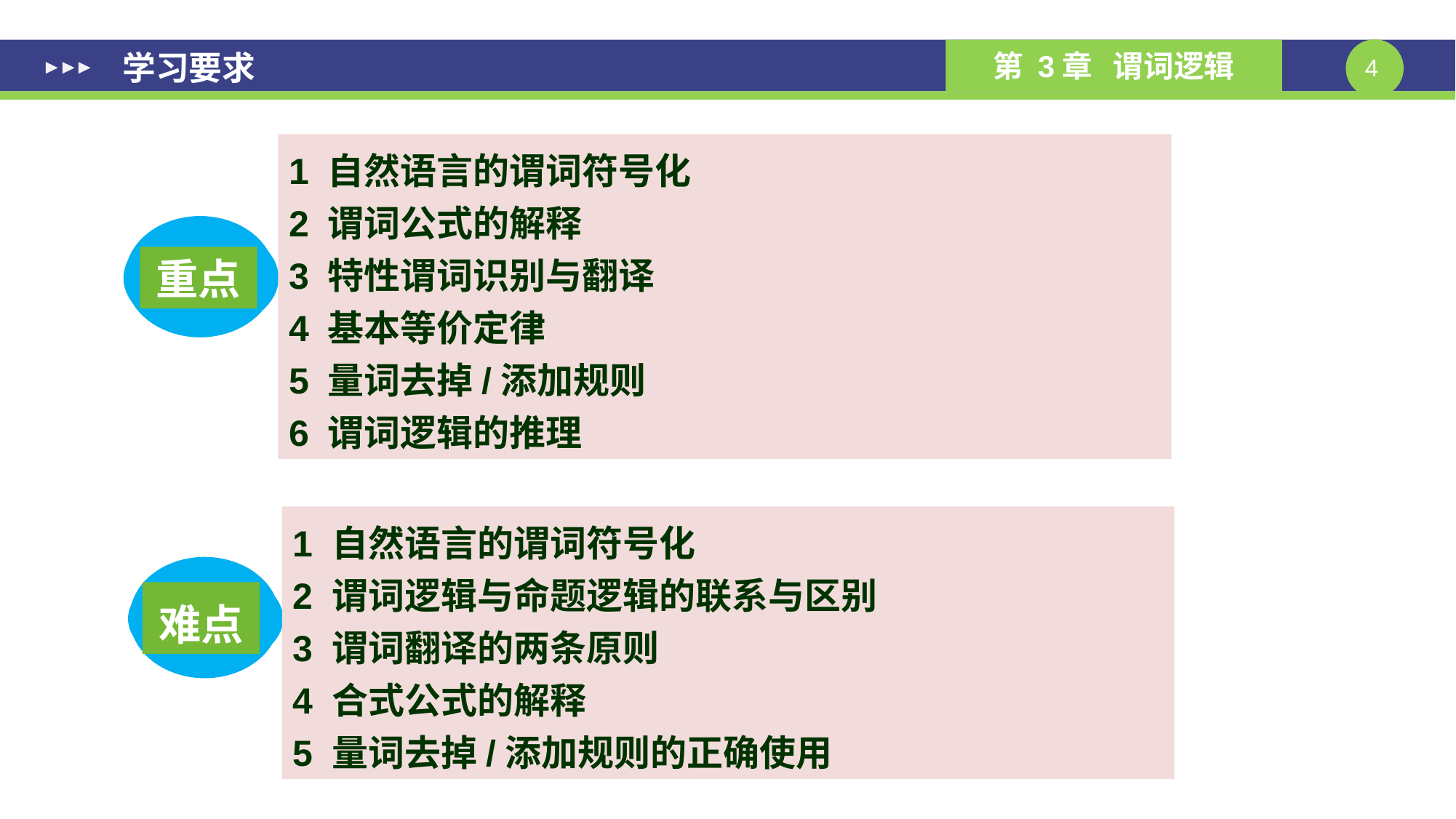

学习要求
1 自然语言的谓词符号化
2 谓词公式的解释
3 特性谓词识别与翻译
4 基本等价定律
5 量词去掉/添加规则
6 谓词逻辑的推理

重点
1 自然语言的谓词符号化
2 谓词逻辑与命题逻辑的联系与区别
3 谓词翻译的两条原则
4 合式公式的解释
5 量词去掉/添加规则的正确使用

难点